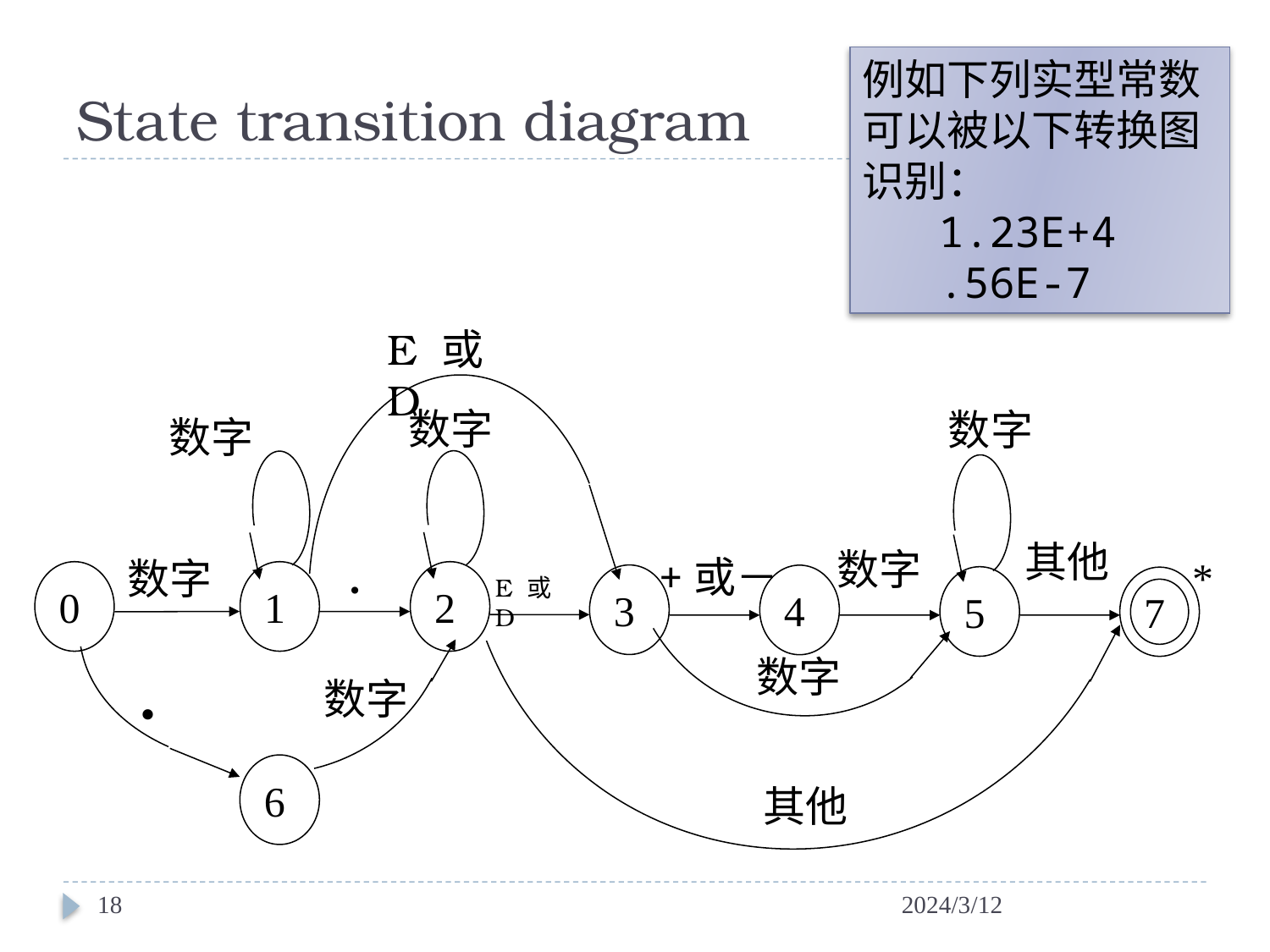

# State transition diagram
例如下列实型常数可以被以下转换图识别：
   1.23E+4
   .56E-7
E 或 D

数字
数字
数字
数字
其他
数字
+或－
数字
E 或 D
0
1
2
3
4
5
数字
·
其他

6
*

7
·
18
2024/3/12